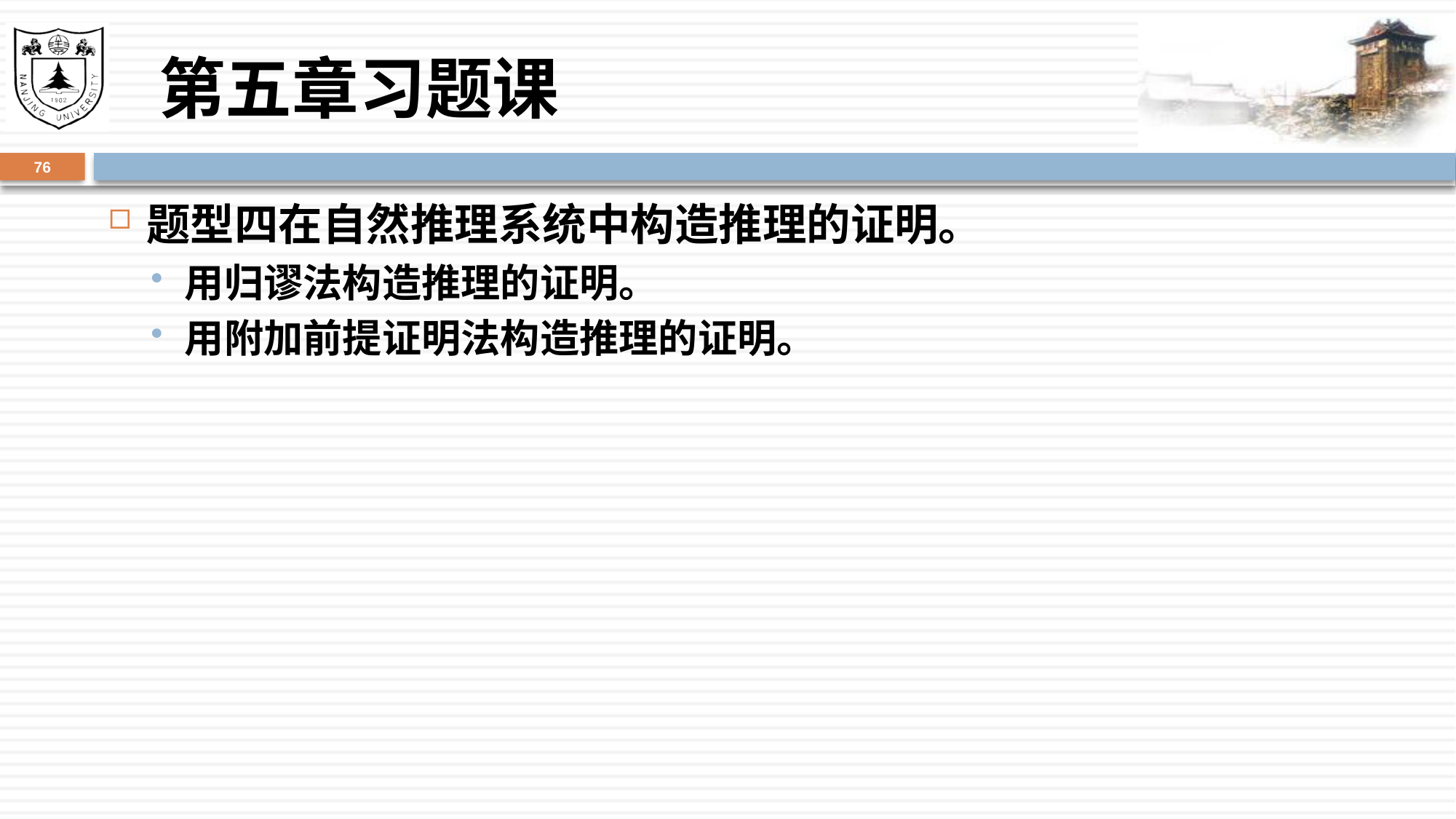

# 第五章习题课
76
题型四在自然推理系统中构造推理的证明。
用归谬法构造推理的证明。
用附加前提证明法构造推理的证明。